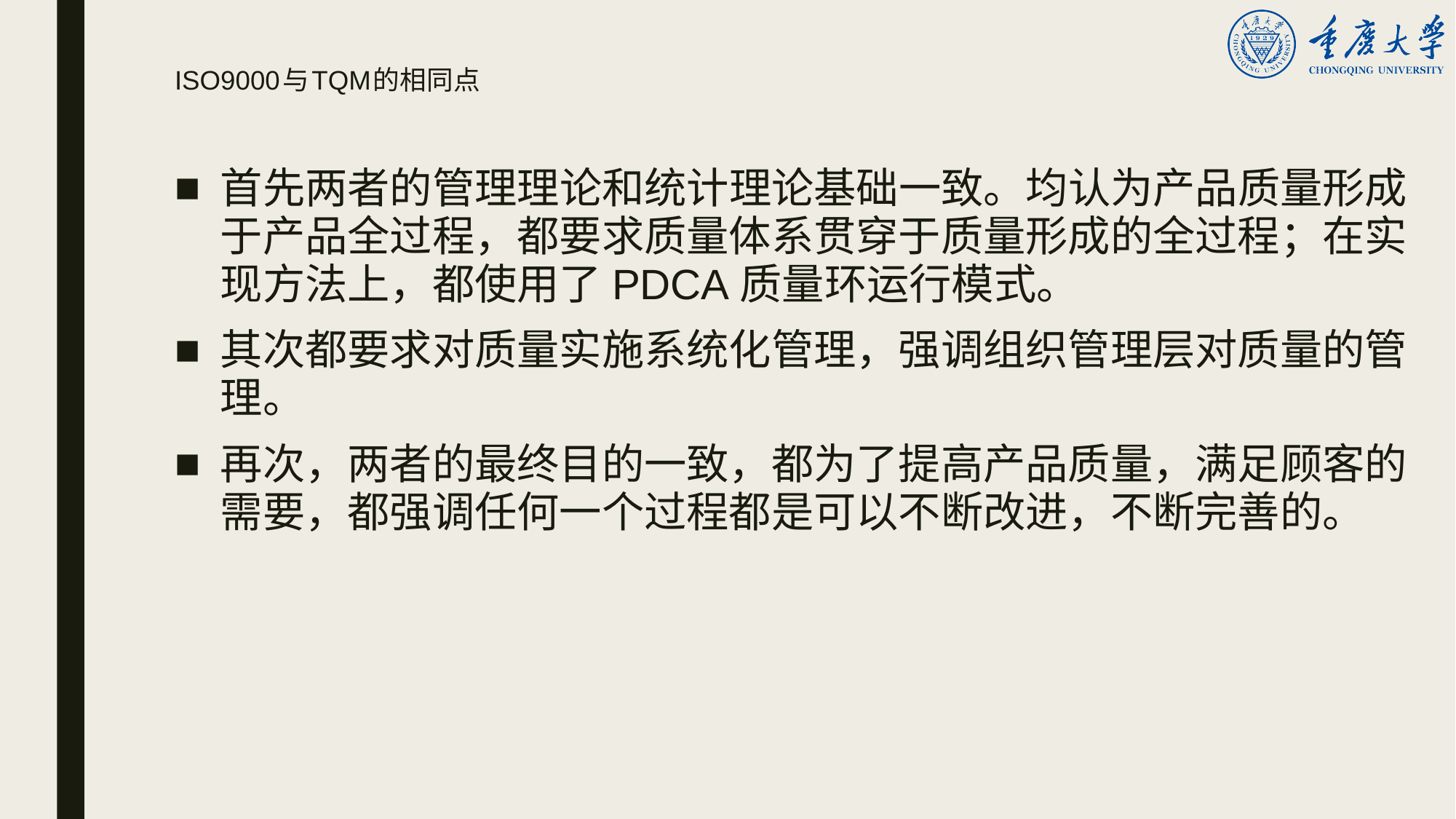

# ISO9000与TQM的相同点
首先两者的管理理论和统计理论基础一致。均认为产品质量形成于产品全过程，都要求质量体系贯穿于质量形成的全过程；在实现方法上，都使用了PDCA质量环运行模式。
其次都要求对质量实施系统化管理，强调组织管理层对质量的管理。
再次，两者的最终目的一致，都为了提高产品质量，满足顾客的需要，都强调任何一个过程都是可以不断改进，不断完善的。